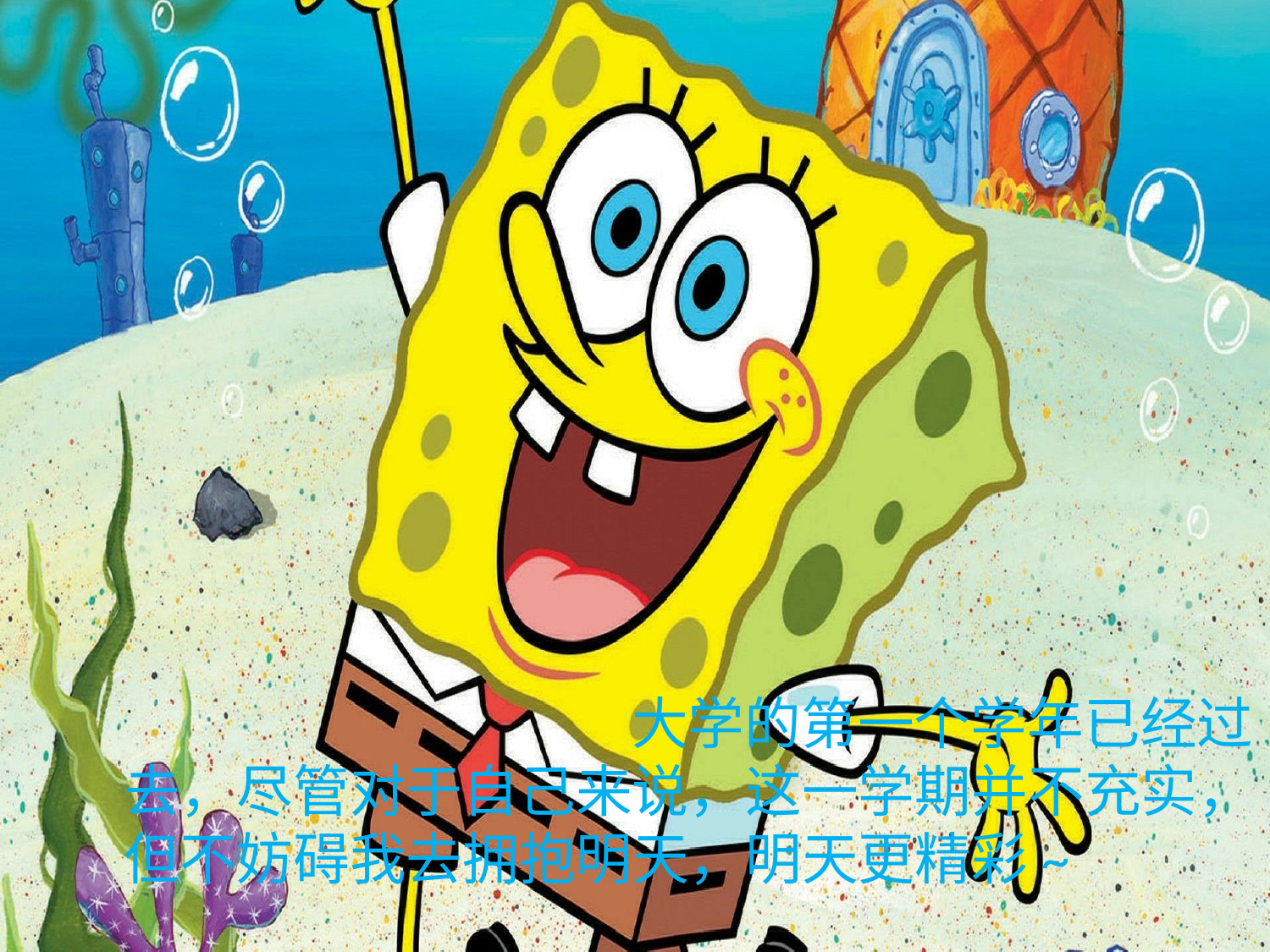

大学的第一个学年已经过去，尽管对于自己来说，这一学期并不充实，但不妨碍我去拥抱明天，明天更精彩~